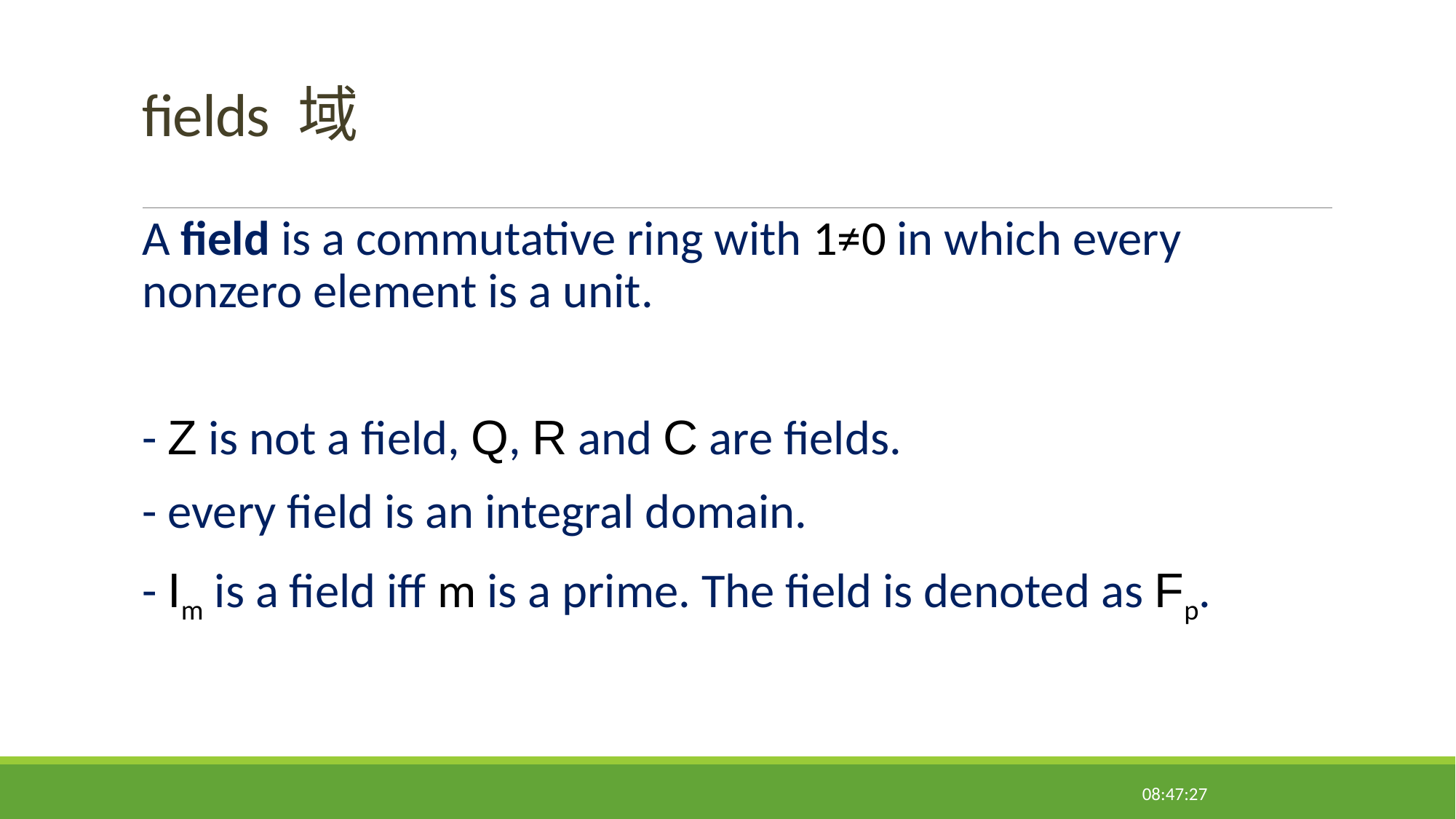

# fields 域
A field is a commutative ring with 1≠0 in which every nonzero element is a unit.

- Z is not a field, Q, R and C are fields.
- every field is an integral domain.
- Im is a field iff m is a prime. The field is denoted as Fp.

08:47:27